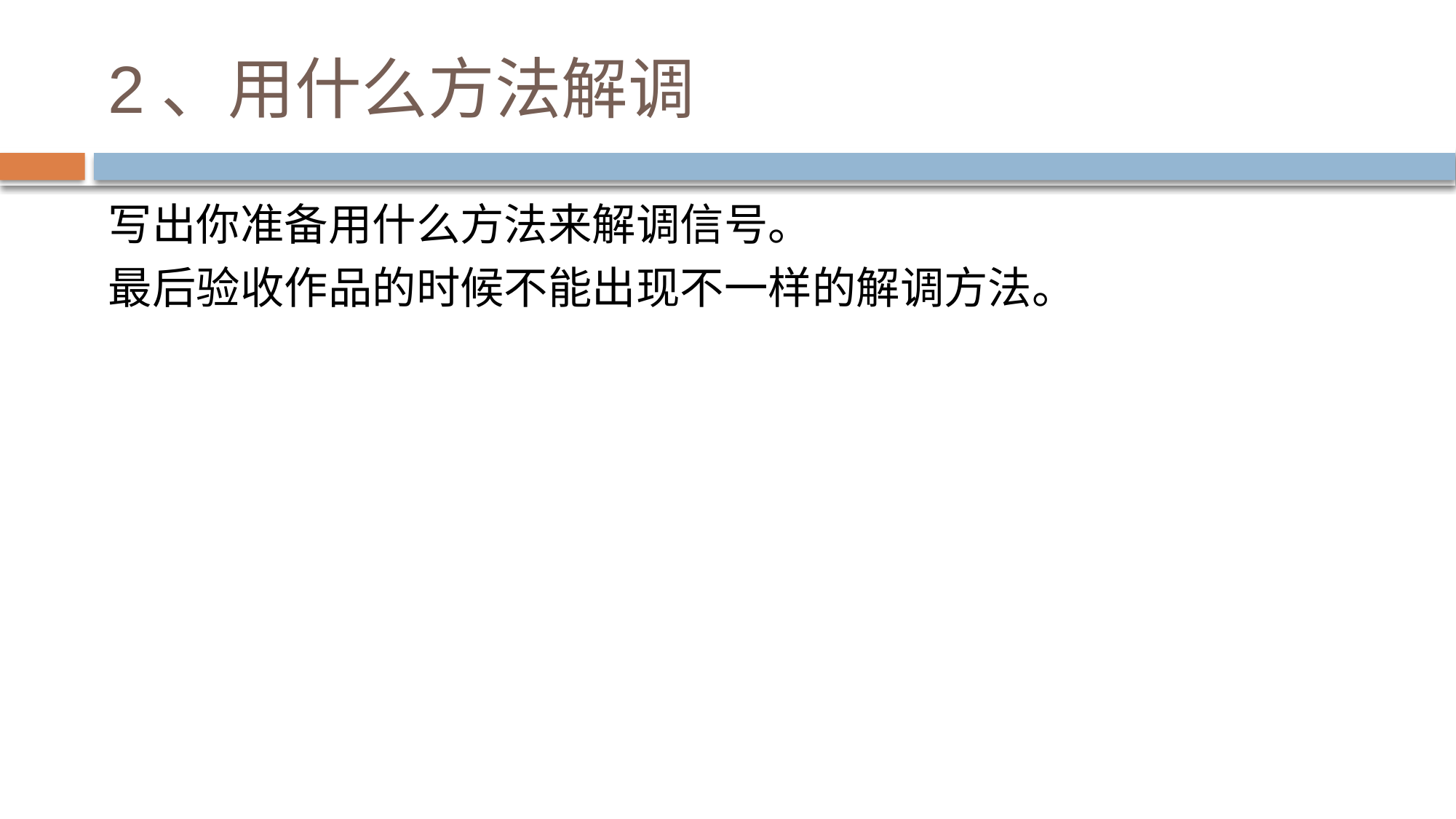

# 2、用什么方法解调
写出你准备用什么方法来解调信号。
最后验收作品的时候不能出现不一样的解调方法。